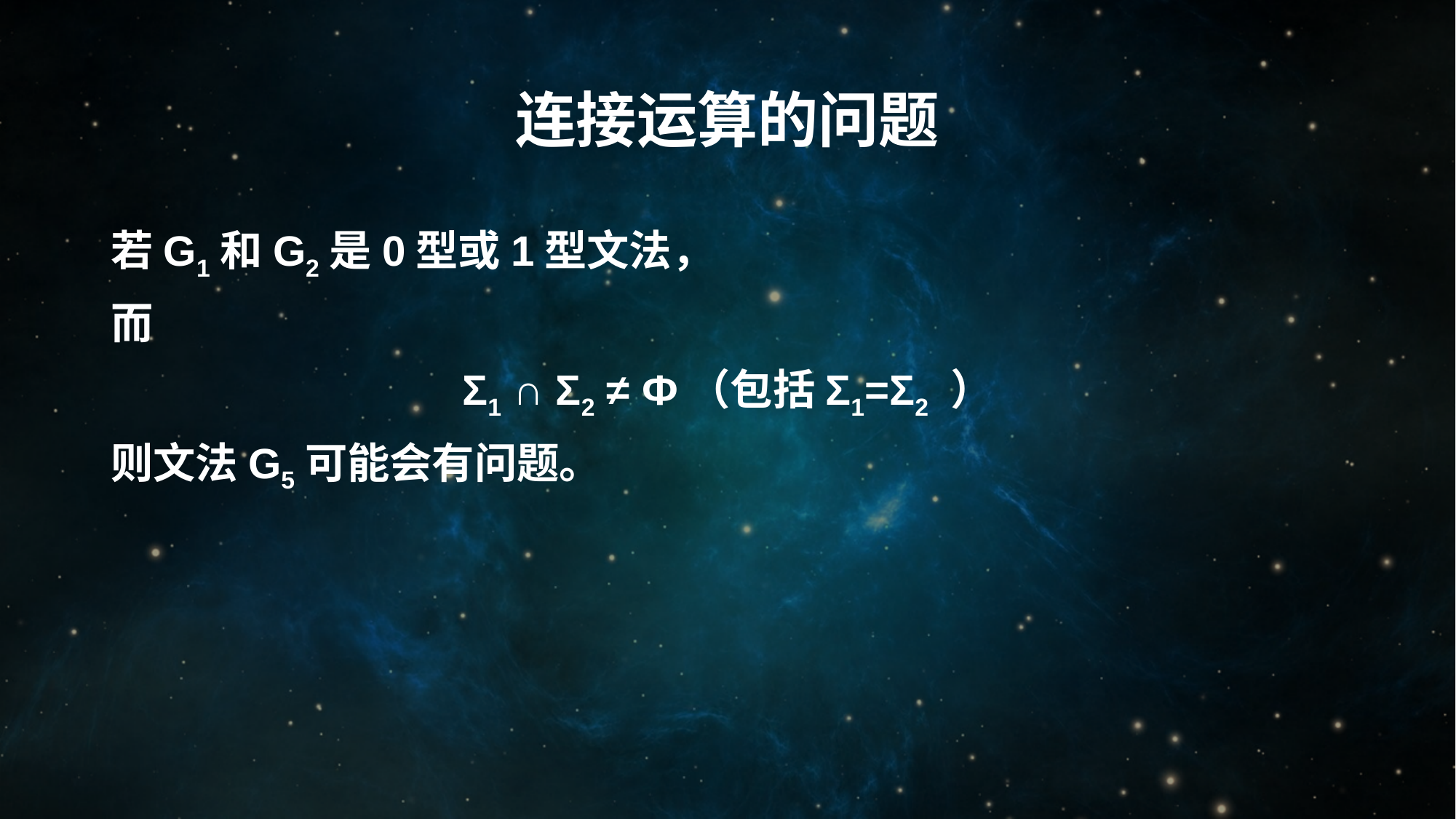

# 连接运算的问题
若G1和G2是0型或1型文法，
而
Σ1 ∩ Σ2 ≠ Ф（包括Σ1=Σ2 ）
则文法G5可能会有问题。